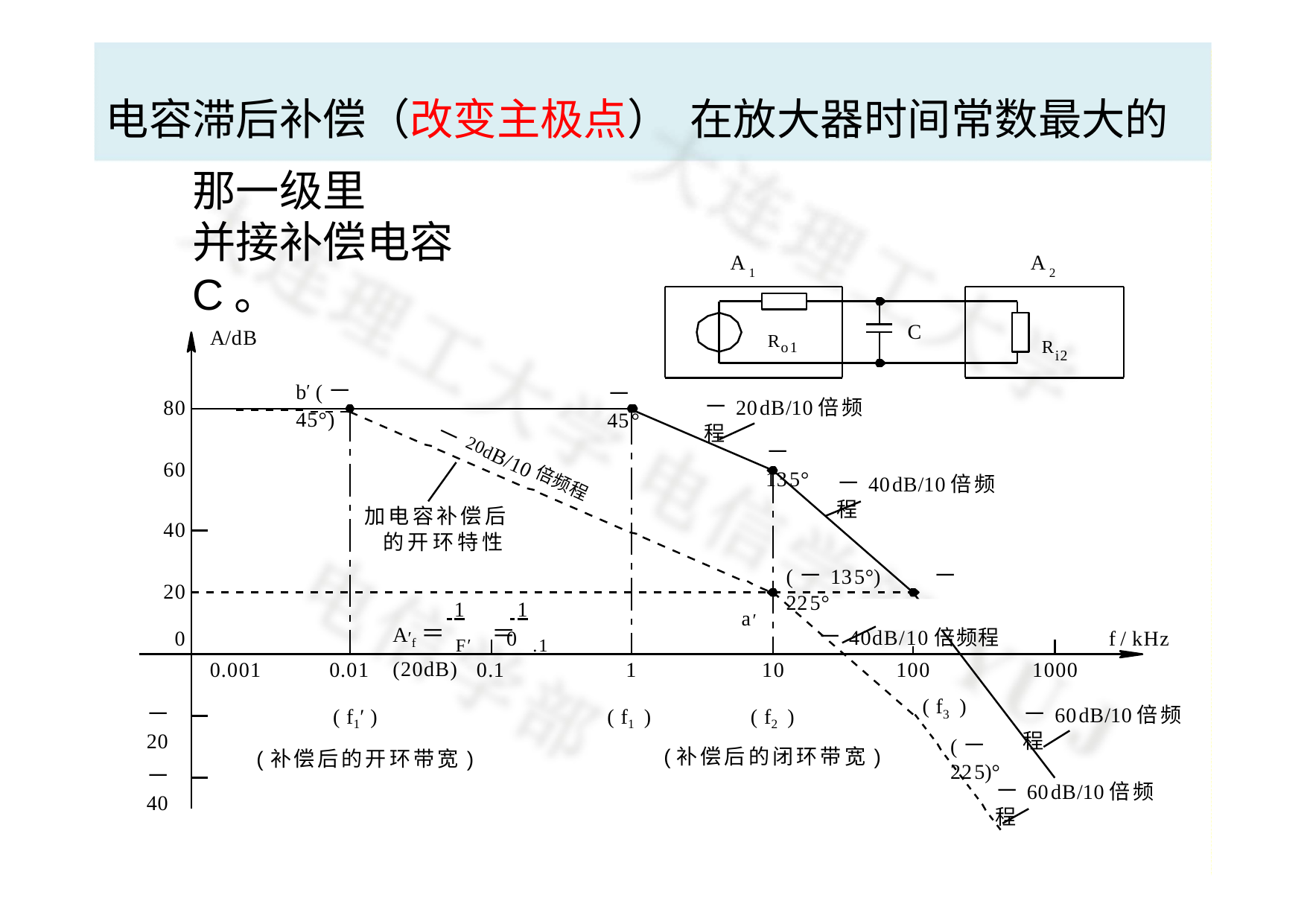

# 电容滞后补偿（改变主极点）  在放大器时间常数最大的那一级里
并接补偿电容C。
A1
A2

C
Ro1

A/dB
Ri2

b′   (－45°)

－45°
－20dB/10倍频程
80

－

－135°

60

20dB/10倍频程

－40dB/10倍频程

加电容补偿后  的开环特性

40

(－135°)	－225°
－40dB/10倍频程

20

a′
 1	 1

A′f＝ F′  ＝ .1 (20dB)

0
0
f / kHz

0.001
0.01
0.1
1
10
100
( f3  )
1000

－20
－60dB/10倍频程

( f1′ )
(补偿后的开环带宽)
( f1  )
( f2  )
(补偿后的闭环带宽)

(－225)°

－40

－60dB/10倍频程

29